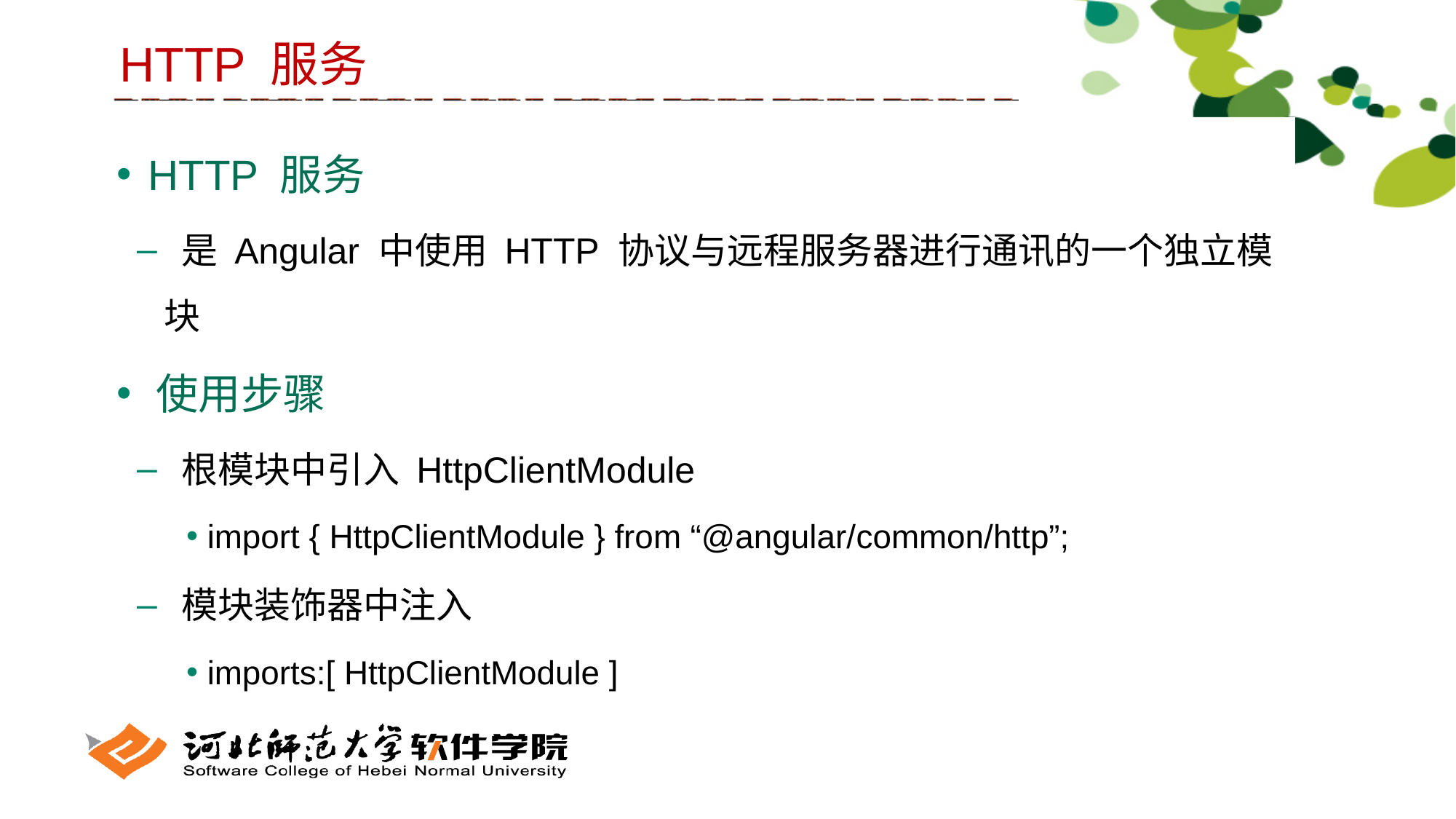

HTTP 服务
 HTTP 服务
 是 Angular 中使用 HTTP 协议与远程服务器进行通讯的一个独立模块
 使用步骤
 根模块中引入 HttpClientModule
 import { HttpClientModule } from “@angular/common/http”;
 模块装饰器中注入
 imports:[ HttpClientModule ]